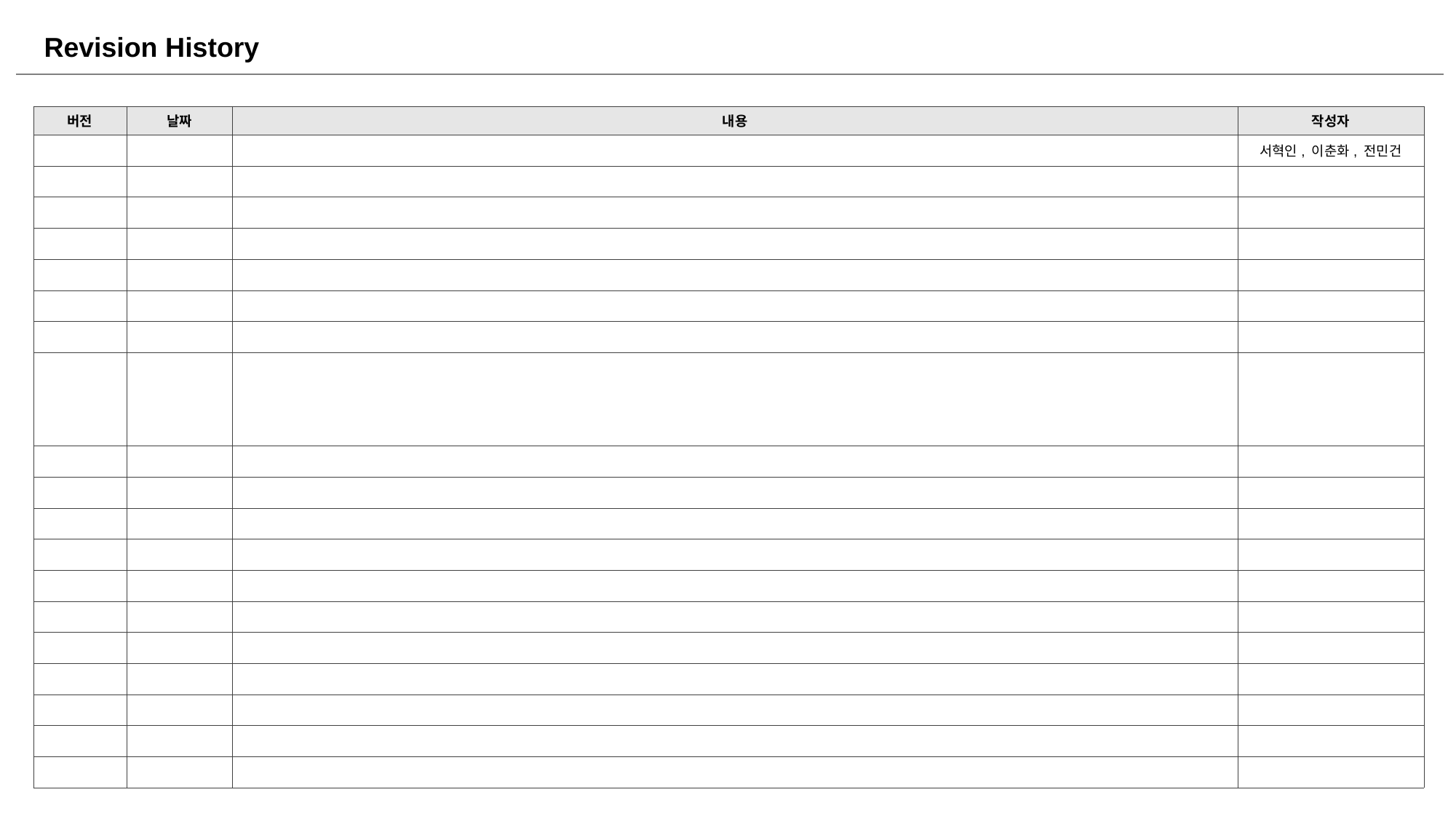

Revision History
| 버전 | 날짜 | 내용 | 작성자 |
| --- | --- | --- | --- |
|  |  |  | 서혁인, 이춘화, 전민건 |
|  |  |  |  |
|  |  |  |  |
|  |  |  |  |
|  |  |  |  |
|  |  |  |  |
|  |  |  |  |
|  |  |  |  |
|  |  |  |  |
|  |  |  |  |
|  |  |  |  |
|  |  |  |  |
|  |  |  |  |
|  |  |  |  |
|  |  |  |  |
|  |  |  |  |
|  |  |  |  |
|  |  |  |  |
|  |  |  |  |